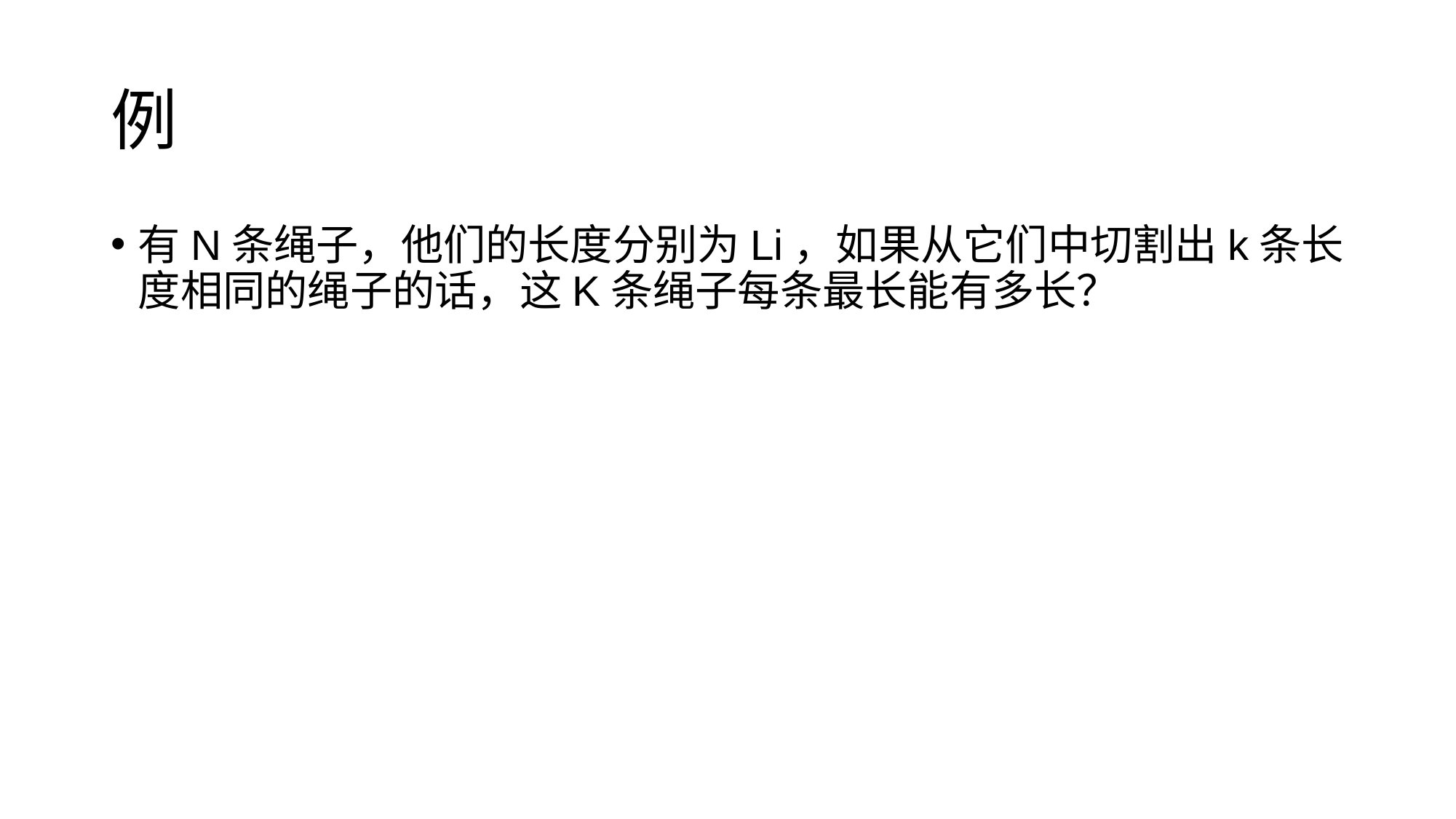

# 例
有N条绳子，他们的长度分别为Li，如果从它们中切割出k条长度相同的绳子的话，这K条绳子每条最长能有多长？